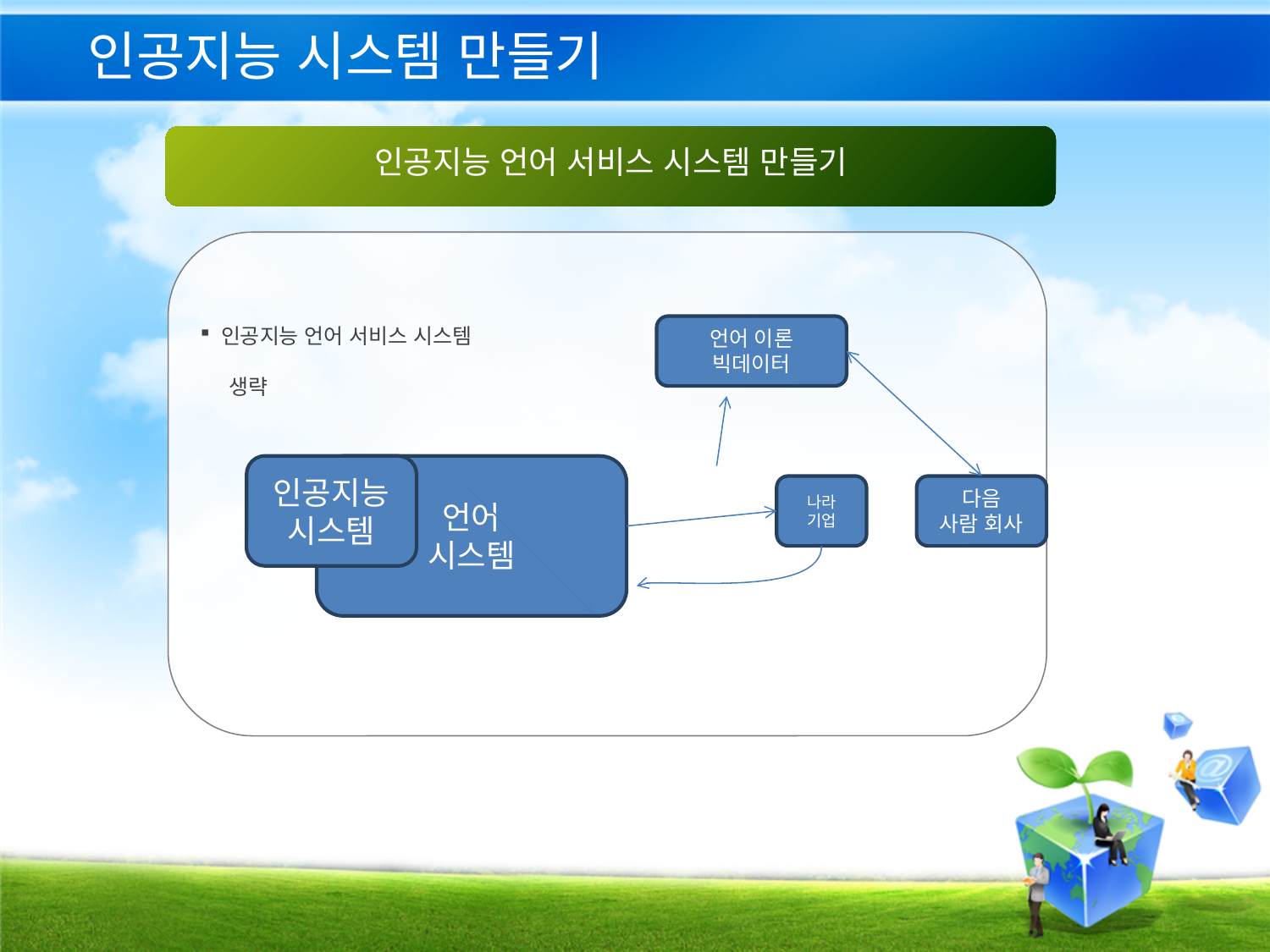

# 인공지능 시스템 만들기

인공지능 언어 서비스 시스템 만들기

 인공지능 언어 서비스 시스템
    생략

언어 이론
빅데이터
인공지능
시스템
언어
시스템
나라
기업
다음
사람 회사